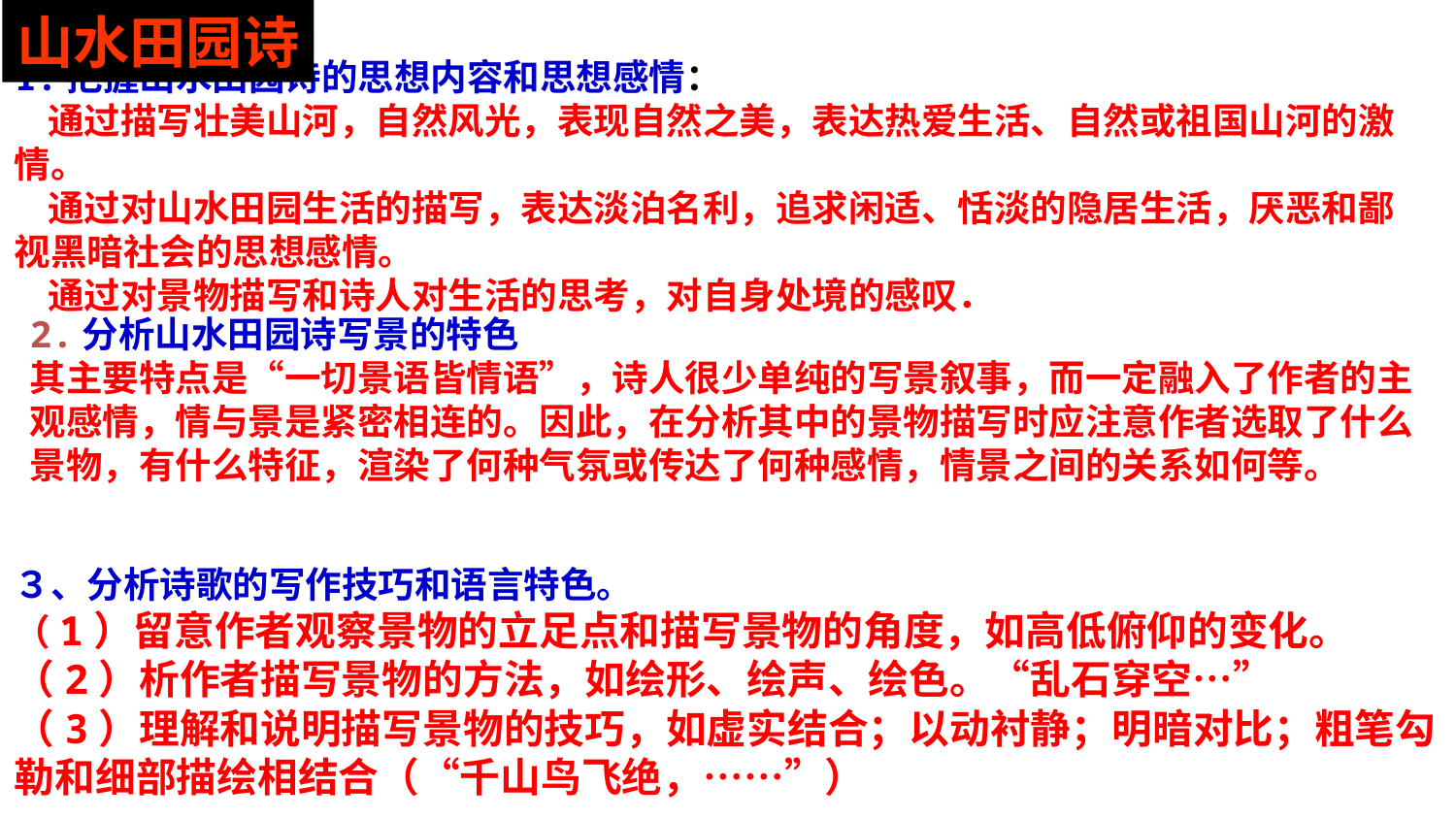

山水田园诗
1.把握山水田园诗的思想内容和思想感情：
   通过描写壮美山河，自然风光，表现自然之美，表达热爱生活、自然或祖国山河的激情。
   通过对山水田园生活的描写，表达淡泊名利，追求闲适、恬淡的隐居生活，厌恶和鄙视黑暗社会的思想感情。
   通过对景物描写和诗人对生活的思考，对自身处境的感叹．
2.分析山水田园诗写景的特色
其主要特点是“一切景语皆情语”，诗人很少单纯的写景叙事，而一定融入了作者的主观感情，情与景是紧密相连的。因此，在分析其中的景物描写时应注意作者选取了什么景物，有什么特征，渲染了何种气氛或传达了何种感情，情景之间的关系如何等。
３、分析诗歌的写作技巧和语言特色。
（1）留意作者观察景物的立足点和描写景物的角度，如高低俯仰的变化。
（2）析作者描写景物的方法，如绘形、绘声、绘色。“乱石穿空…”
（3）理解和说明描写景物的技巧，如虚实结合；以动衬静；明暗对比；粗笔勾勒和细部描绘相结合（“千山鸟飞绝，……”）